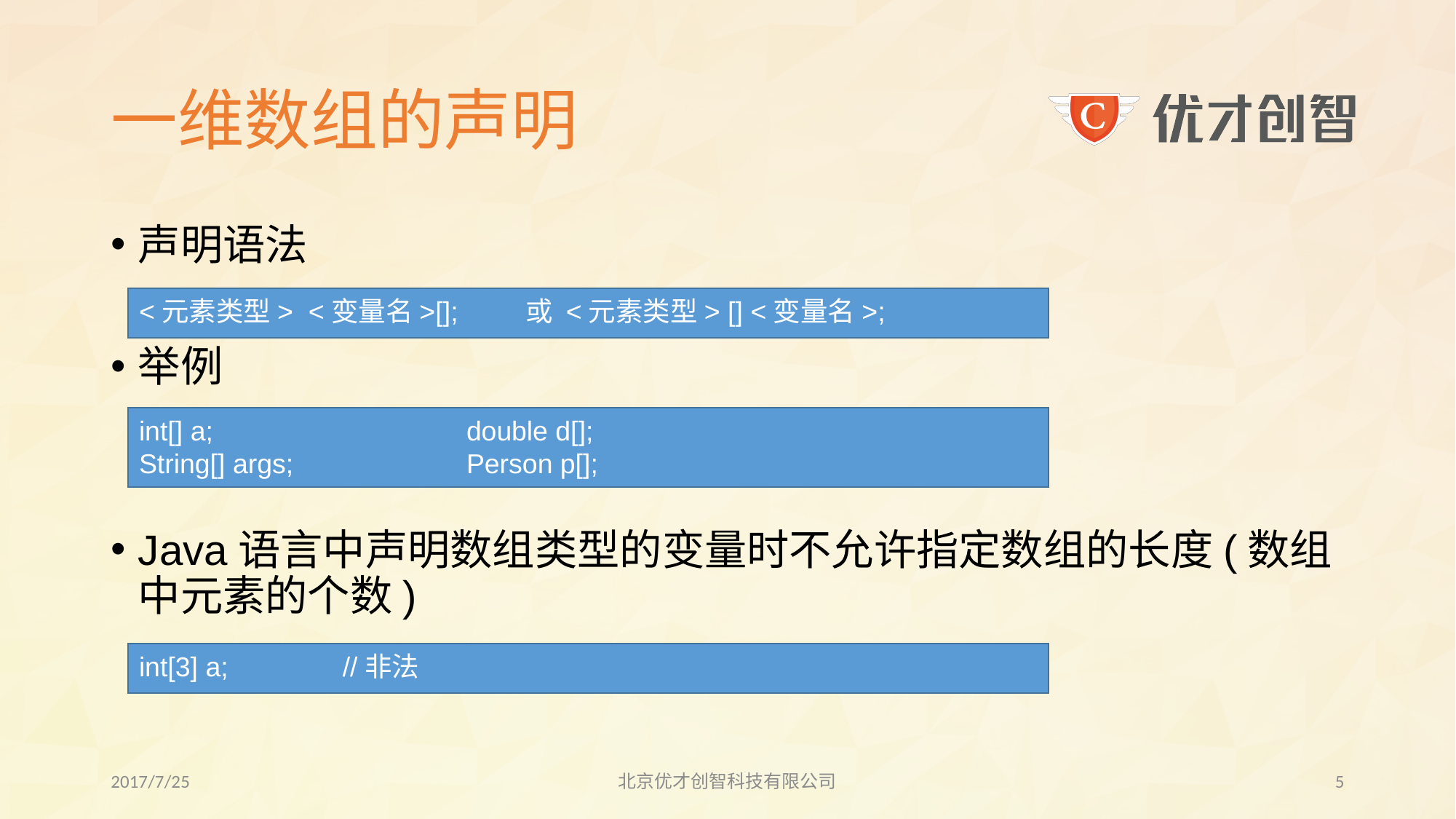

# 一维数组的声明
声明语法

举例

Java语言中声明数组类型的变量时不允许指定数组的长度(数组中元素的个数)
<元素类型>  <变量名>[];        或 <元素类型> [] <变量名>;
int[] a;			double d[];
String[] args;		Person p[];
int[3] a;               //非法
2017/7/25
北京优才创智科技有限公司
5